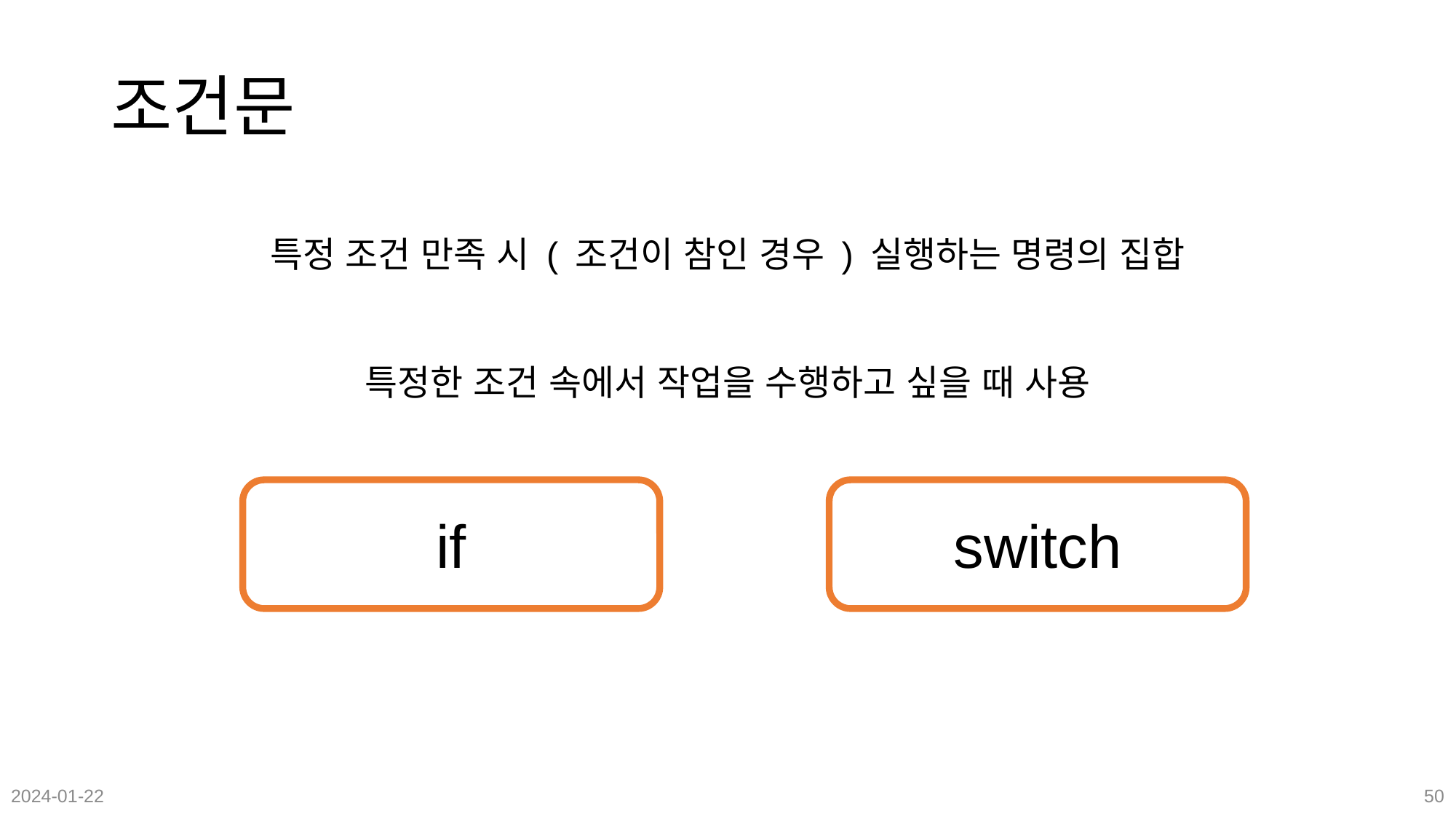

# 조건문
특정 조건 만족 시 ( 조건이 참인 경우 ) 실행하는 명령의 집합

특정한 조건 속에서 작업을 수행하고 싶을 때 사용
if
switch
2024-01-22
50